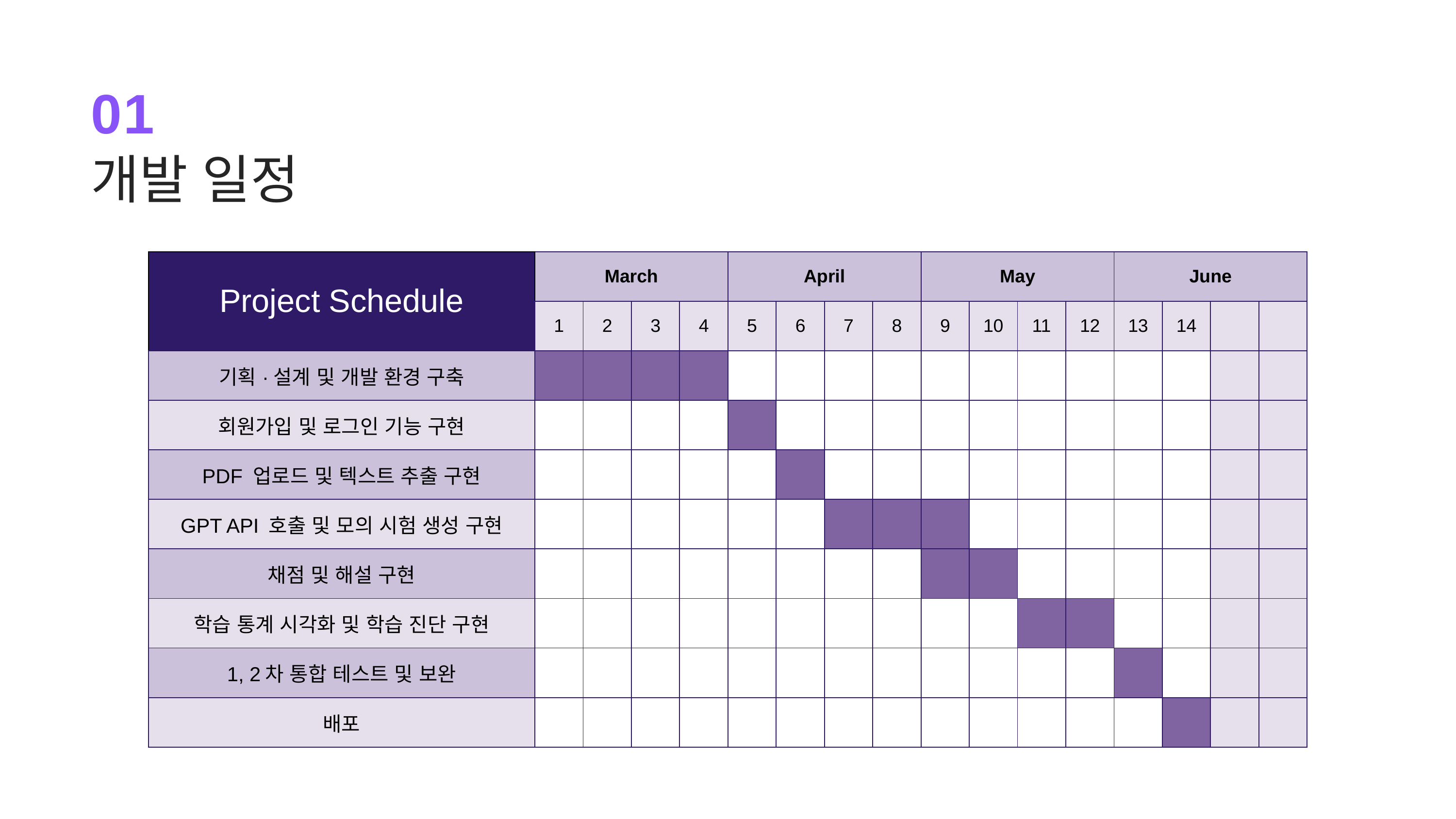

01
개발 일정
| Project Schedule | March |  |  |  | April |  |  |  | May |  |  |  | June |  |  |  |
| --- | --- | --- | --- | --- | --- | --- | --- | --- | --- | --- | --- | --- | --- | --- | --- | --- |
|  | 1 | 2 | 3 | 4 | 5 | 6 | 7 | 8 | 9 | 10 | 11 | 12 | 13 | 14 |  |  |
| 기획·설계 및 개발 환경 구축 |  |  |  |  |  |  |  |  |  |  |  |  |  |  |  |  |
| 회원가입 및 로그인 기능 구현 |  |  |  |  |  |  |  |  |  |  |  |  |  |  |  |  |
| PDF 업로드 및 텍스트 추출 구현 |  |  |  |  |  |  |  |  |  |  |  |  |  |  |  |  |
| GPT API 호출 및 모의 시험 생성 구현 |  |  |  |  |  |  |  |  |  |  |  |  |  |  |  |  |
| 채점 및 해설 구현 |  |  |  |  |  |  |  |  |  |  |  |  |  |  |  |  |
| 학습 통계 시각화 및 학습 진단 구현 |  |  |  |  |  |  |  |  |  |  |  |  |  |  |  |  |
| 1, 2차 통합 테스트 및 보완 |  |  |  |  |  |  |  |  |  |  |  |  |  |  |  |  |
| 배포 |  |  |  |  |  |  |  |  |  |  |  |  |  |  |  |  |